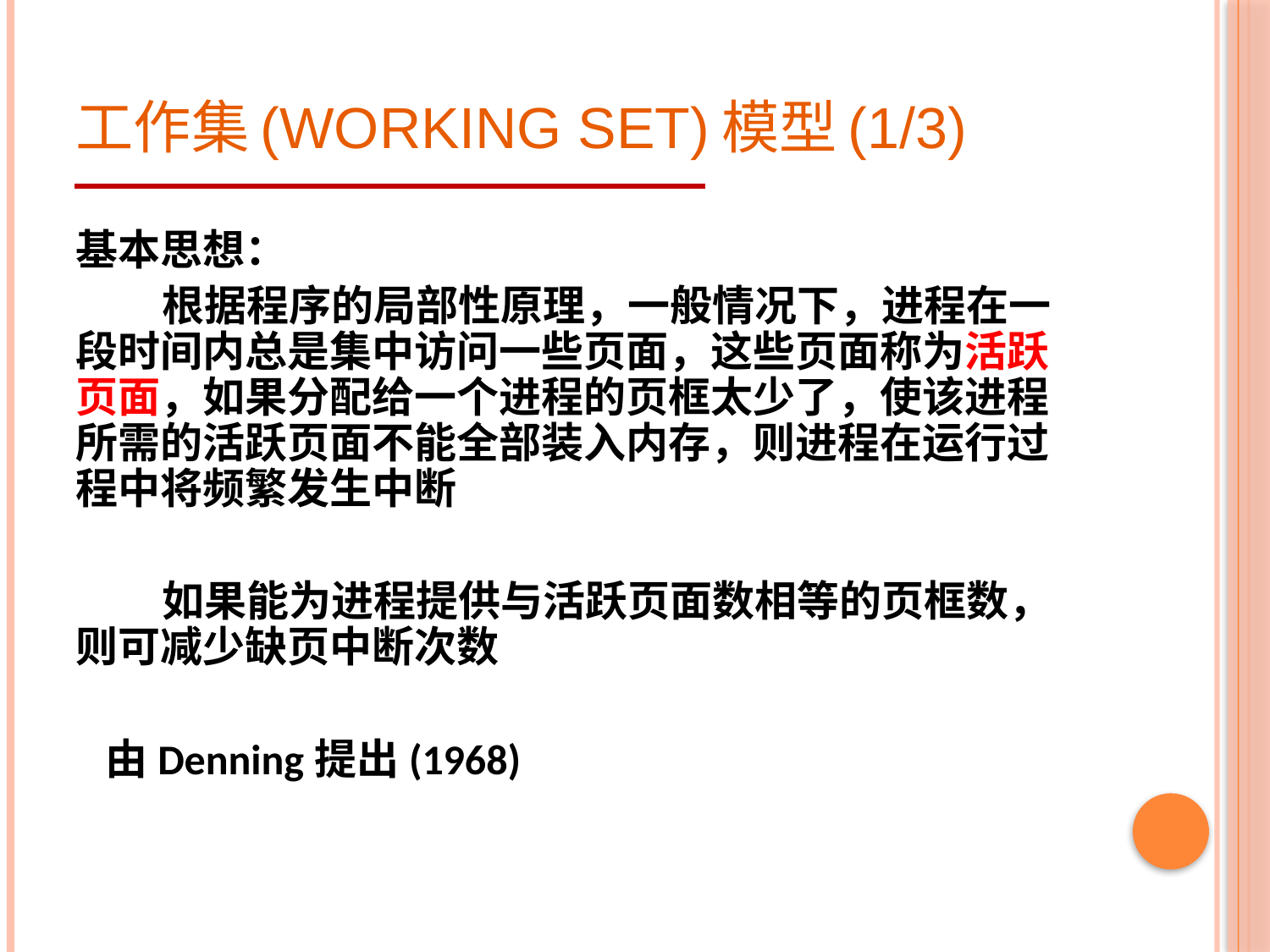

# 工作集(Working Set)模型(1/3)
基本思想：
        根据程序的局部性原理，一般情况下，进程在一段时间内总是集中访问一些页面，这些页面称为活跃页面，如果分配给一个进程的页框太少了，使该进程所需的活跃页面不能全部装入内存，则进程在运行过程中将频繁发生中断

        如果能为进程提供与活跃页面数相等的页框数，则可减少缺页中断次数

  由Denning提出(1968)